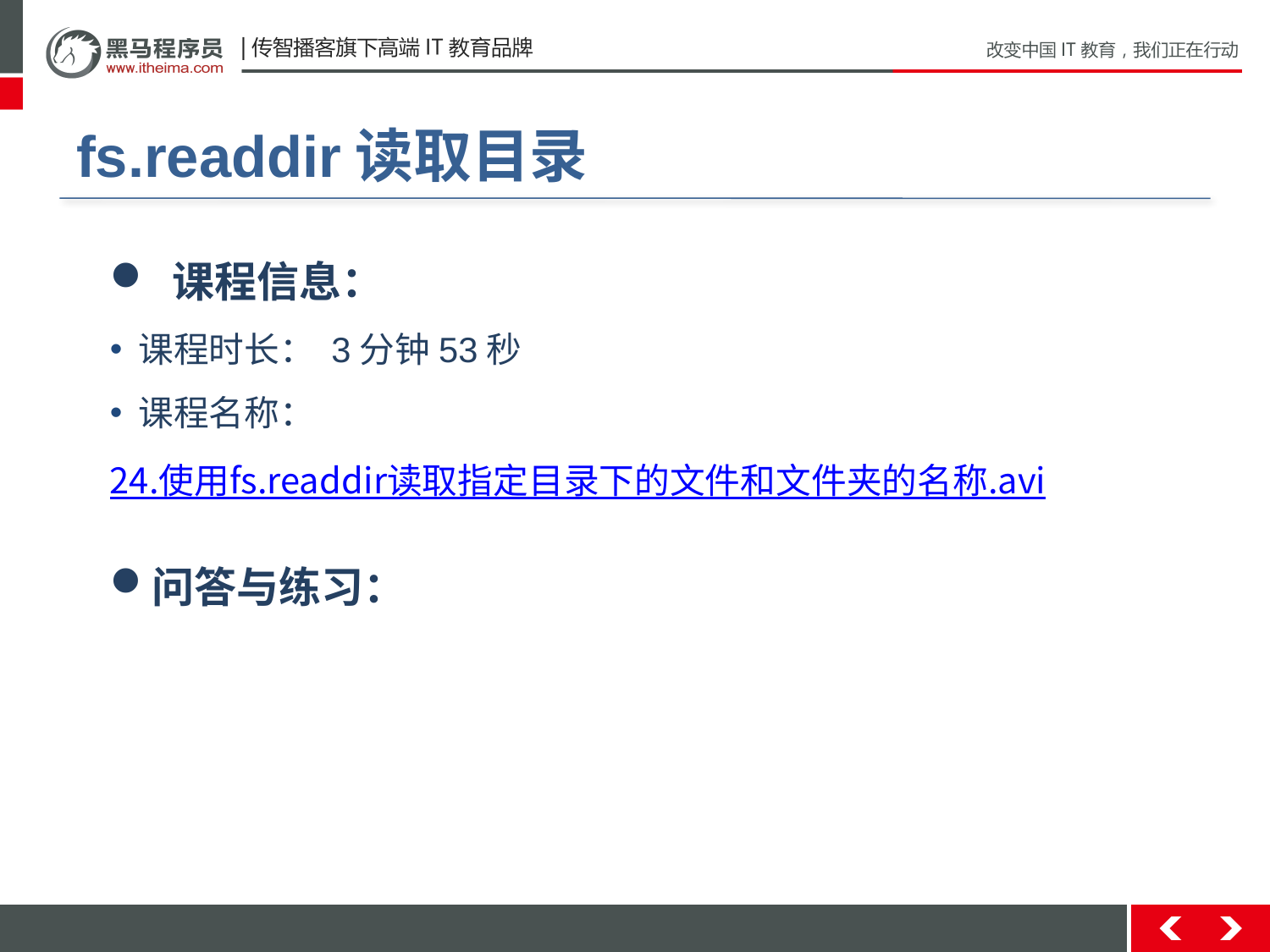

# fs.readdir读取目录
 课程信息：
 课程时长： 3分钟53秒
 课程名称：24.使用fs.readdir读取指定目录下的文件和文件夹的名称.avi
问答与练习：